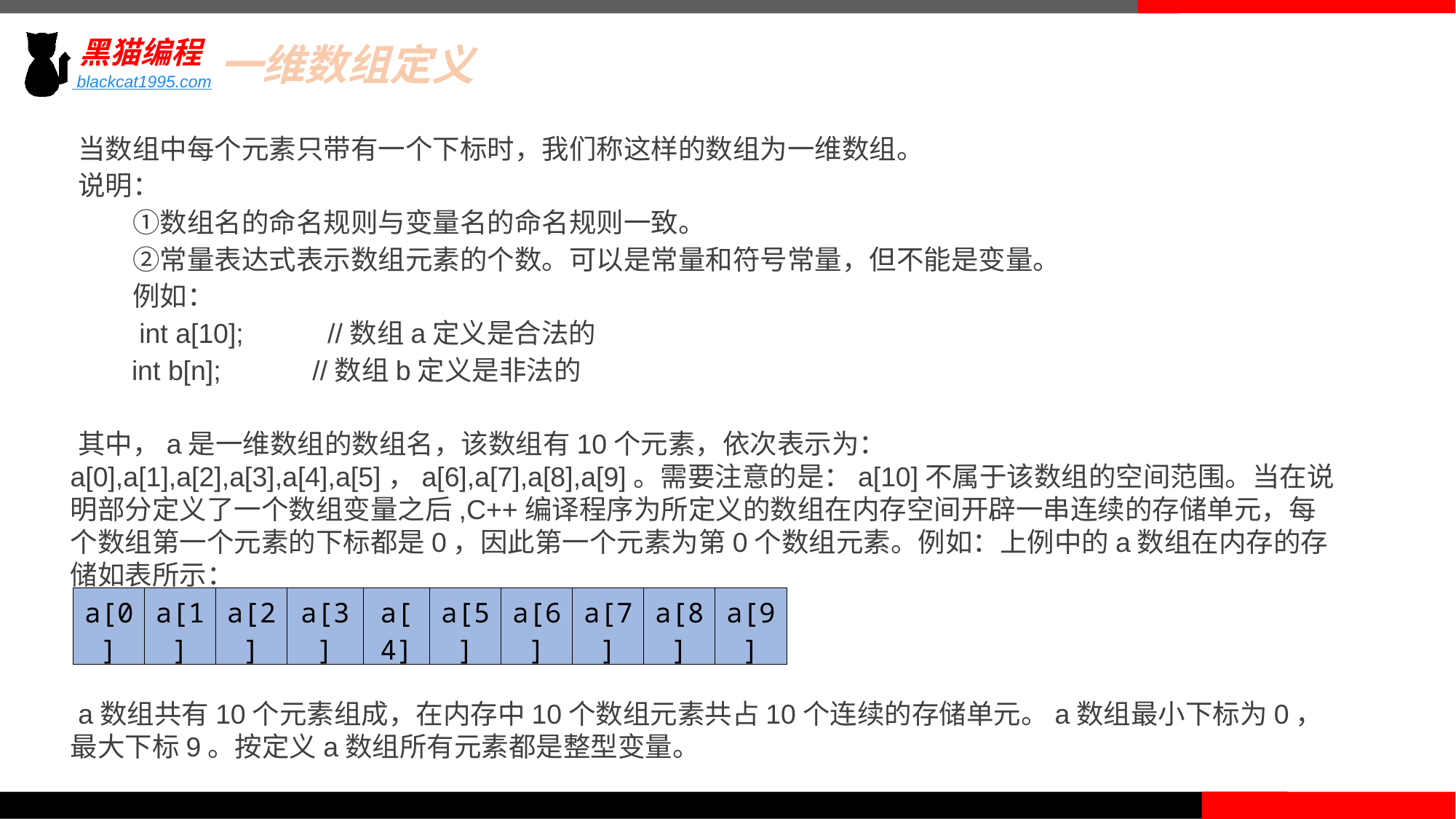

一维数组定义
当数组中每个元素只带有一个下标时，我们称这样的数组为一维数组。
说明：
　　①数组名的命名规则与变量名的命名规则一致。
　　②常量表达式表示数组元素的个数。可以是常量和符号常量，但不能是变量。
　　例如：
　　int a[10];           //数组a定义是合法的
       int b[n];            //数组b定义是非法的

其中，a是一维数组的数组名，该数组有10个元素，依次表示为：a[0],a[1],a[2],a[3],a[4],a[5]，a[6],a[7],a[8],a[9]。需要注意的是：a[10]不属于该数组的空间范围。当在说明部分定义了一个数组变量之后,C++编译程序为所定义的数组在内存空间开辟一串连续的存储单元，每个数组第一个元素的下标都是0，因此第一个元素为第0个数组元素。例如：上例中的a数组在内存的存储如表所示：

a数组共有10个元素组成，在内存中10个数组元素共占10个连续的存储单元。a数组最小下标为0，最大下标9。按定义a数组所有元素都是整型变量。

| a[0] | a[1] | a[2] | a[3] | a[4] | a[5] | a[6] | a[7] | a[8] | a[9] |
| --- | --- | --- | --- | --- | --- | --- | --- | --- | --- |